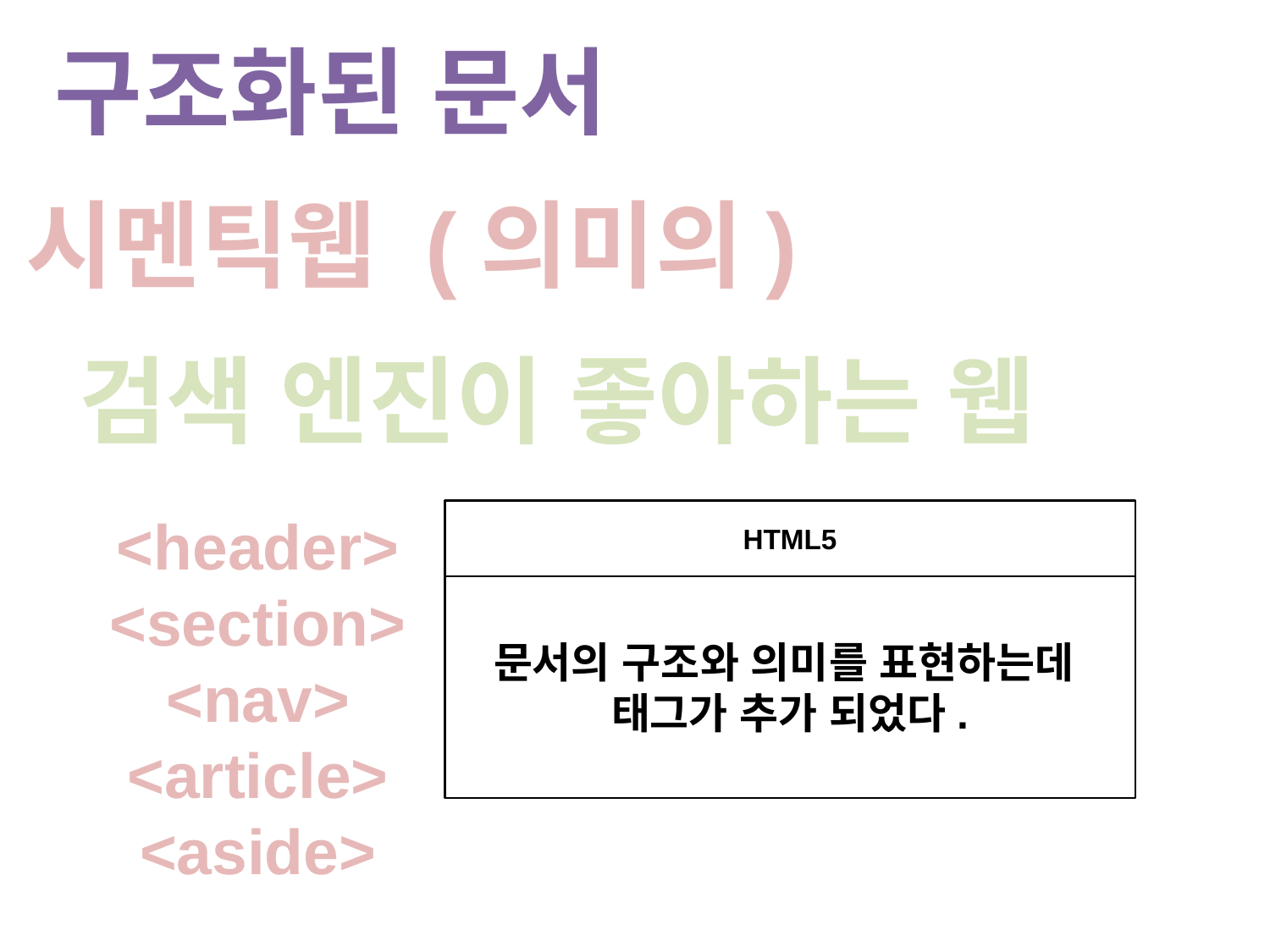

구조화된 문서
시멘틱웹 (의미의)
검색 엔진이 좋아하는 웹
<header>
<section>
<nav>
<article>
<aside>
HTML5
문서의 구조와 의미를 표현하는데
태그가 추가 되었다.